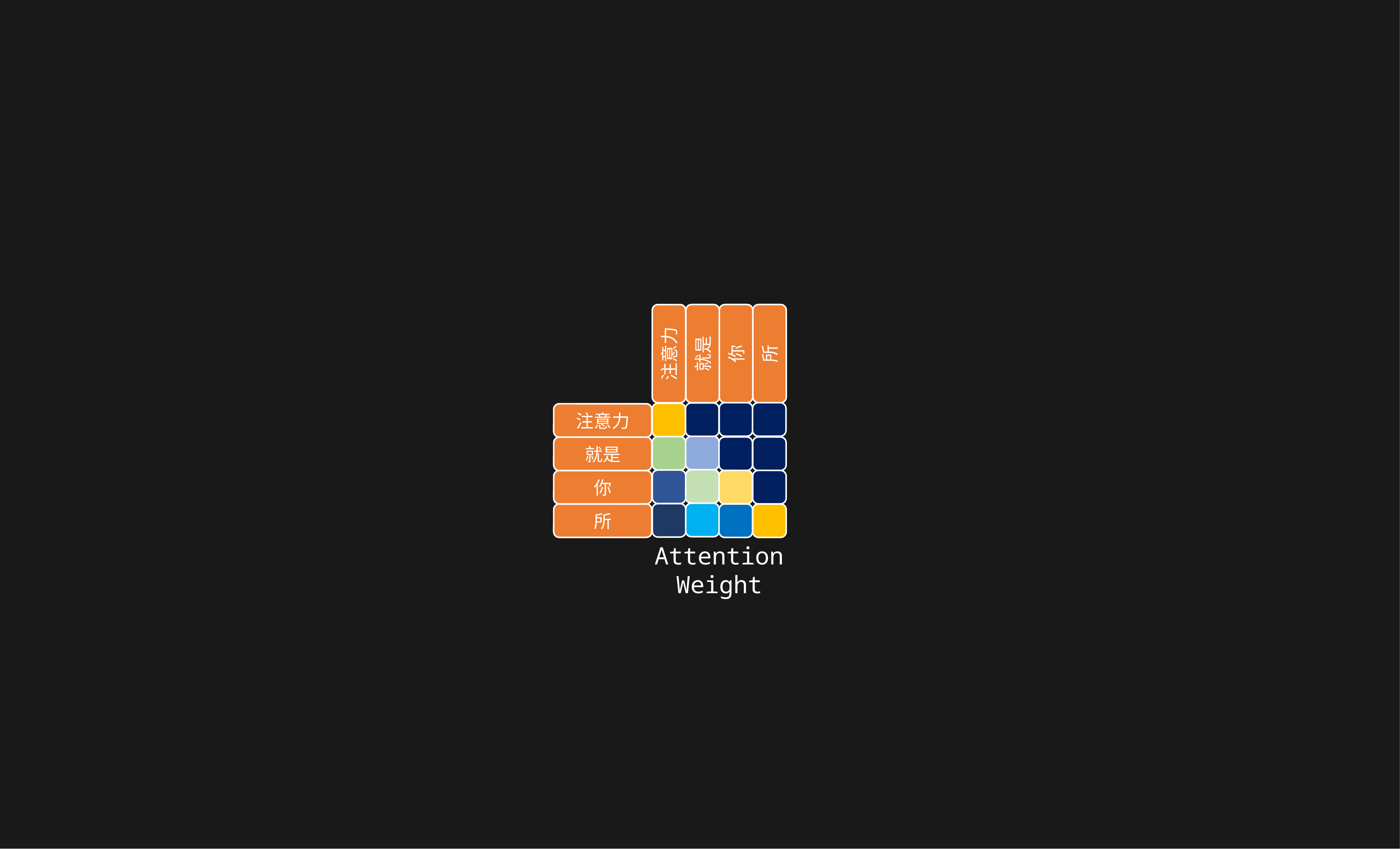

注意力
就是
你
所

注意力
就是
你
所
Attention
Weight